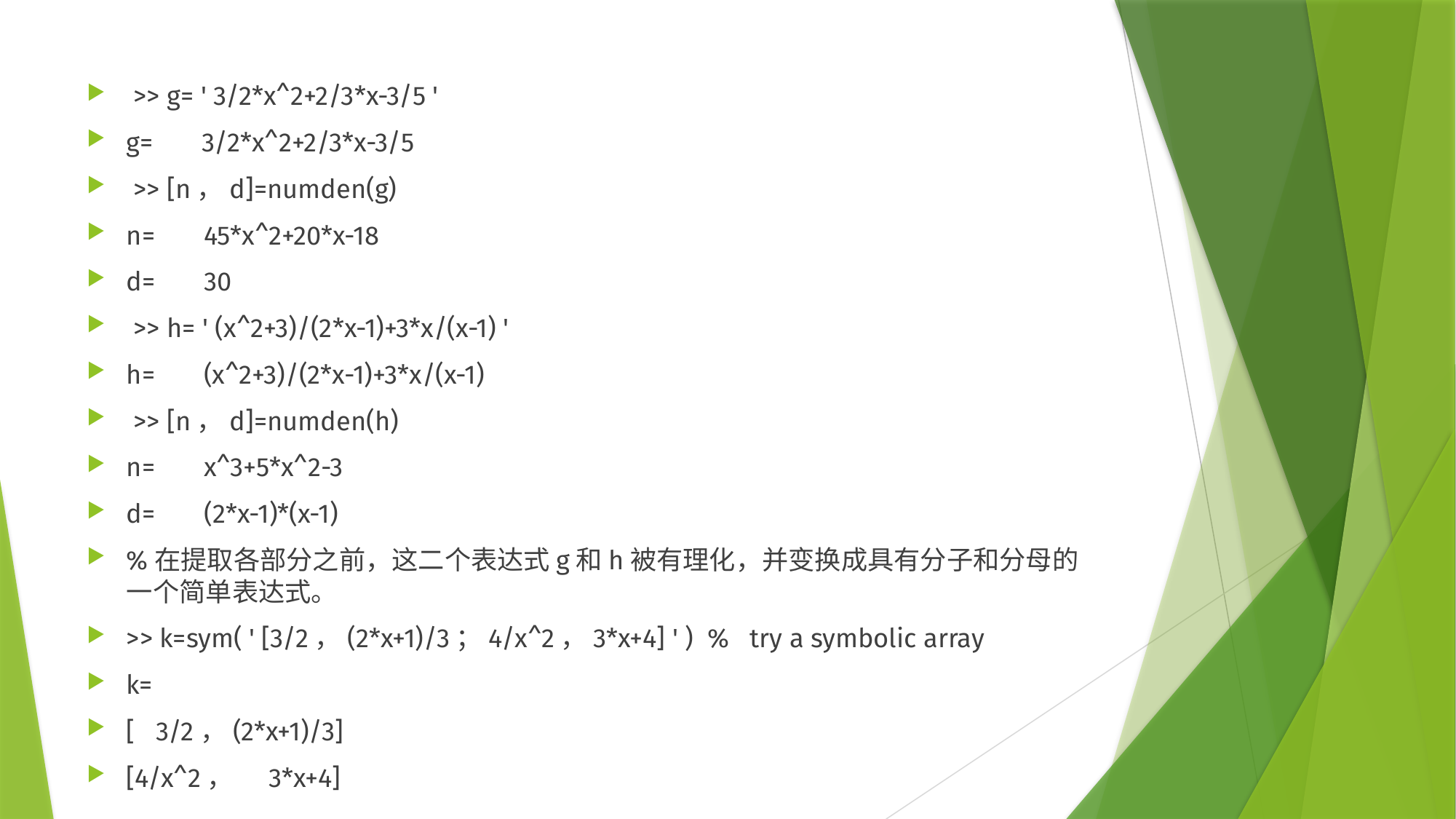

>> g= ' 3/2*x^2+2/3*x-3/5 '
g=       3/2*x^2+2/3*x-3/5
 >> [n，d]=numden(g)
n=       45*x^2+20*x-18
d=       30
 >> h= ' (x^2+3)/(2*x-1)+3*x/(x-1) '
h=       (x^2+3)/(2*x-1)+3*x/(x-1)
 >> [n，d]=numden(h)
n=       x^3+5*x^2-3
d=       (2*x-1)*(x-1)
%在提取各部分之前，这二个表达式g和h被有理化，并变换成具有分子和分母的一个简单表达式。
>> k=sym( ' [3/2，(2*x+1)/3；4/x^2，3*x+4] ' )  %   try a symbolic array
k=
[   3/2，(2*x+1)/3]
[4/x^2，     3*x+4]